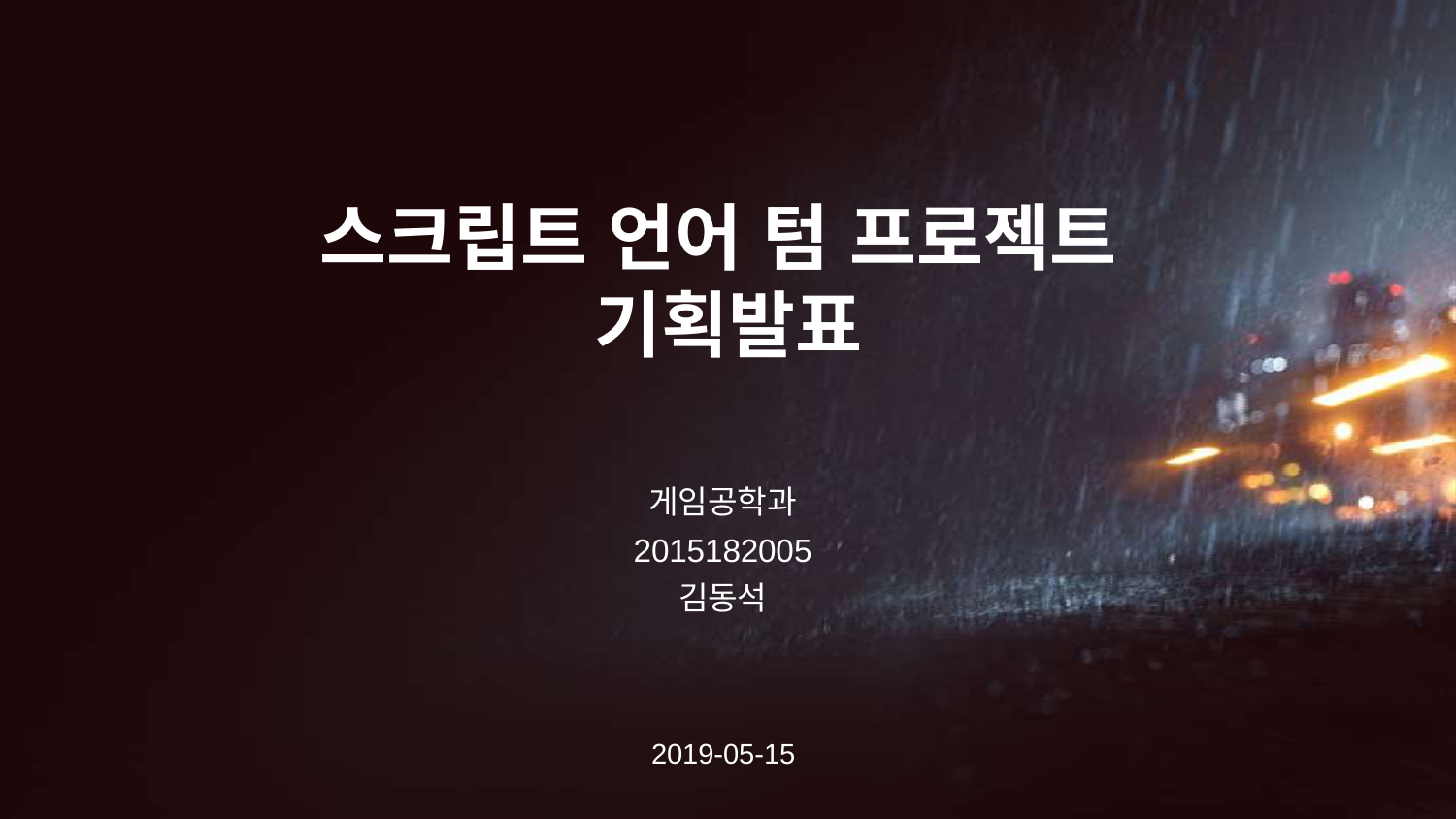

# 스크립트 언어 텀 프로젝트 기획발표
게임공학과
2015182005
김동석
2019-05-15